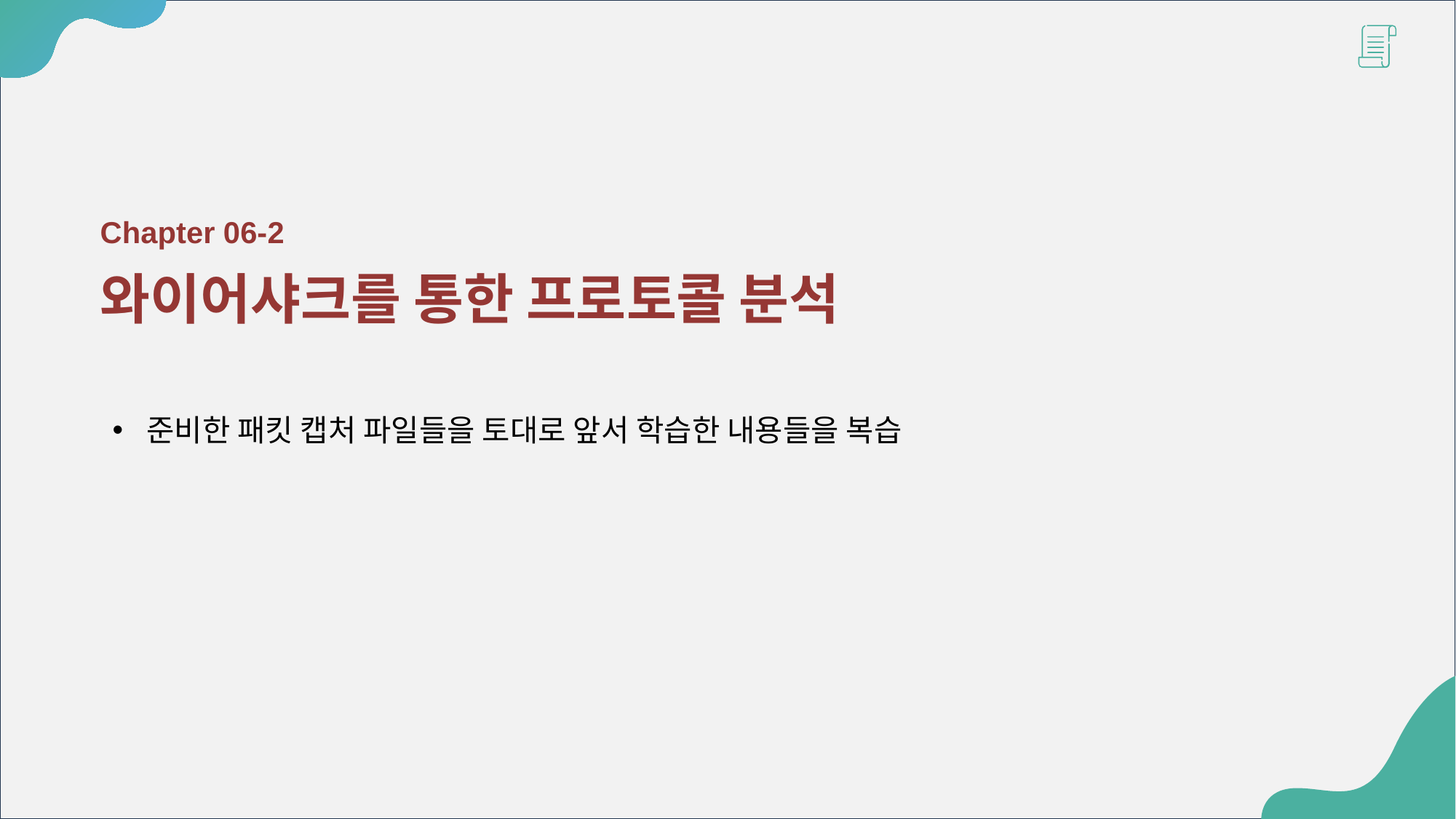

Chapter 06-2
와이어샤크를 통한 프로토콜 분석
준비한 패킷 캡처 파일들을 토대로 앞서 학습한 내용들을 복습